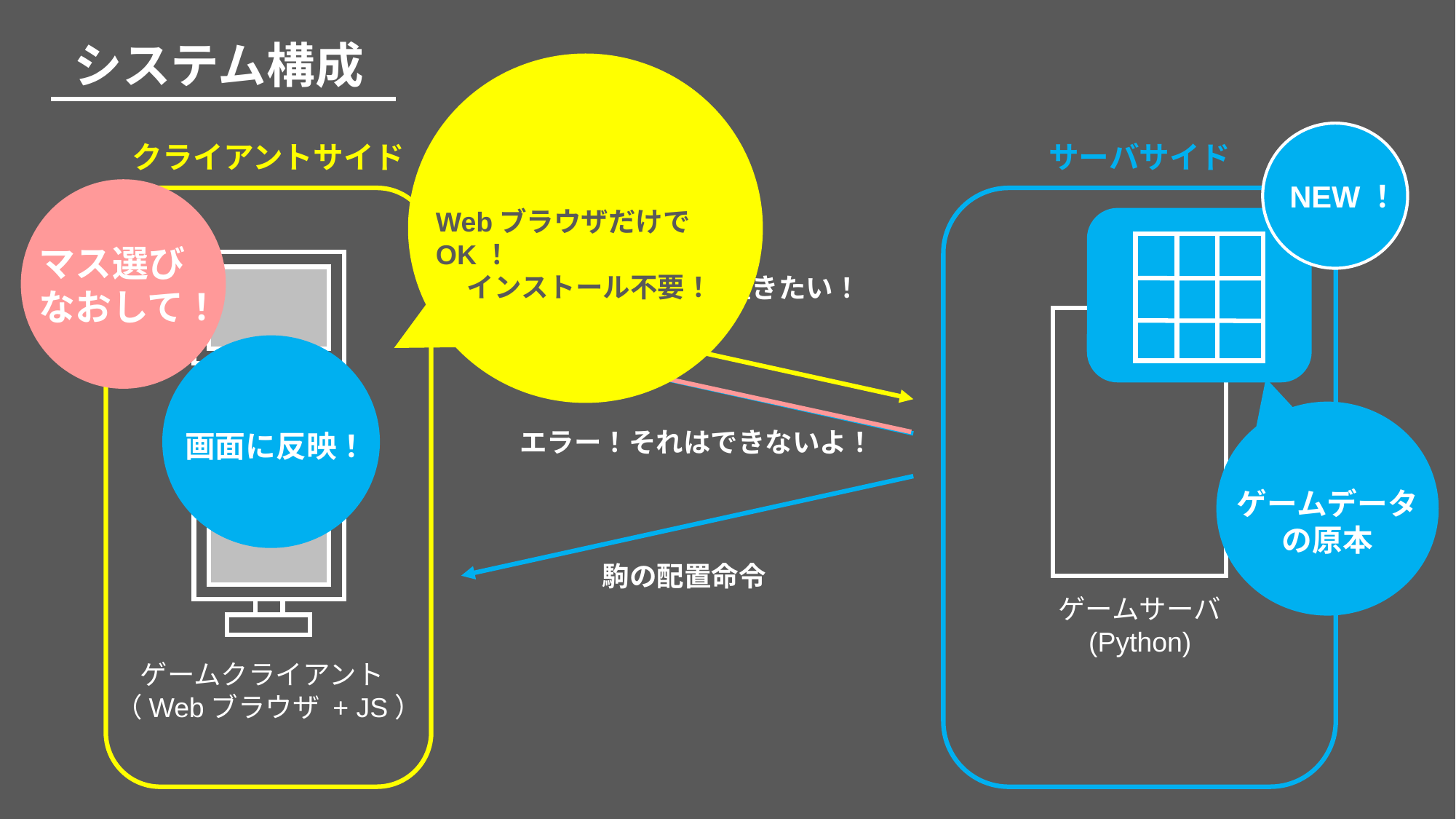

システム構成

WebブラウザだけでOK！
    インストール不要！

NEW！
クライアントサイド
サーバサイド

マス選び
なおして！

駒をこのマスに置きたい！

画面に反映！

ゲームデータ
の原本
エラー！それはできないよ！

駒の配置命令
ゲームサーバ
    (Python)

   ゲームクライアント
（Webブラウザ + JS）